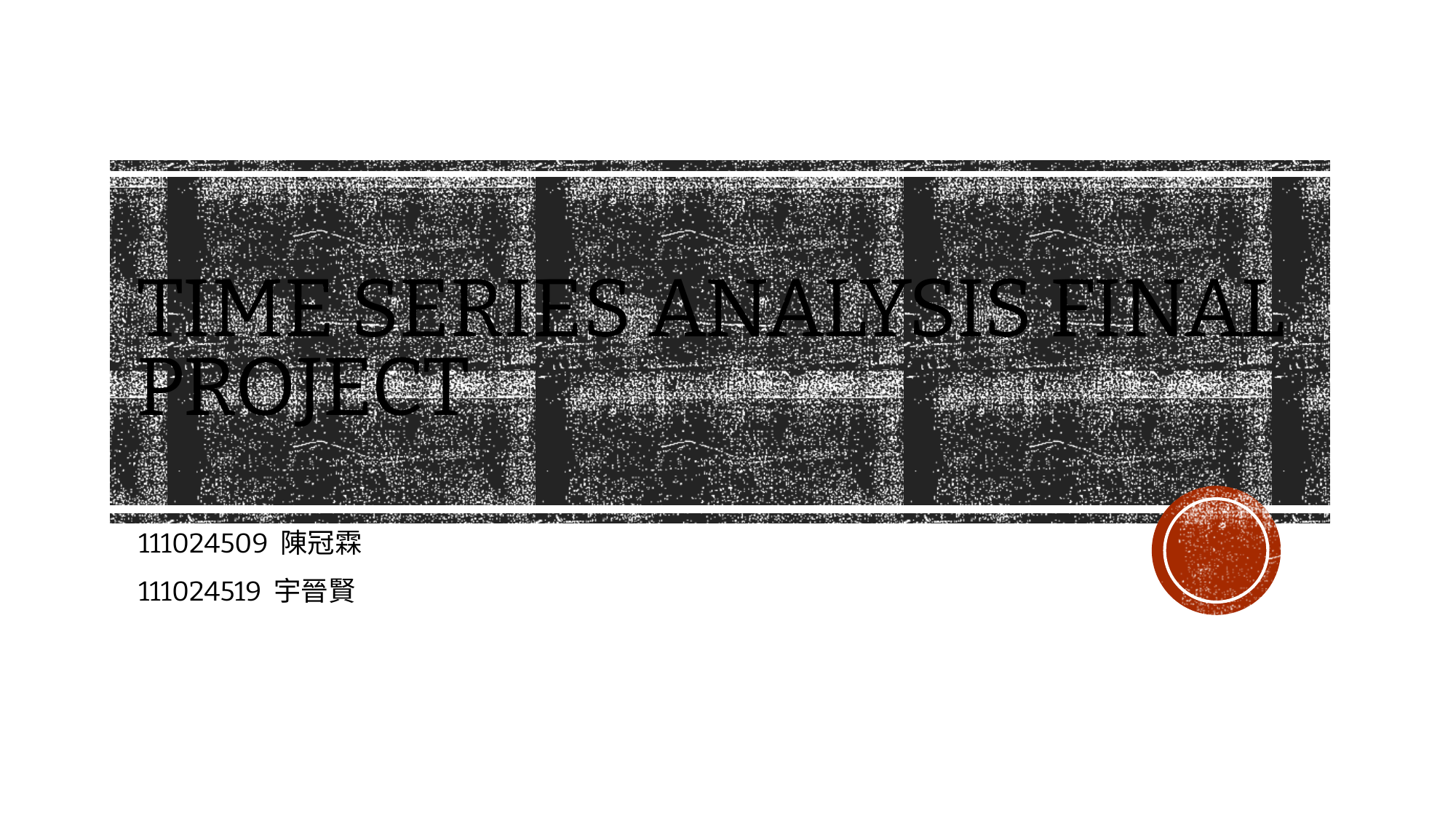

# Time Series Analysis Final Project
111024509 陳冠霖
111024519 宇晉賢